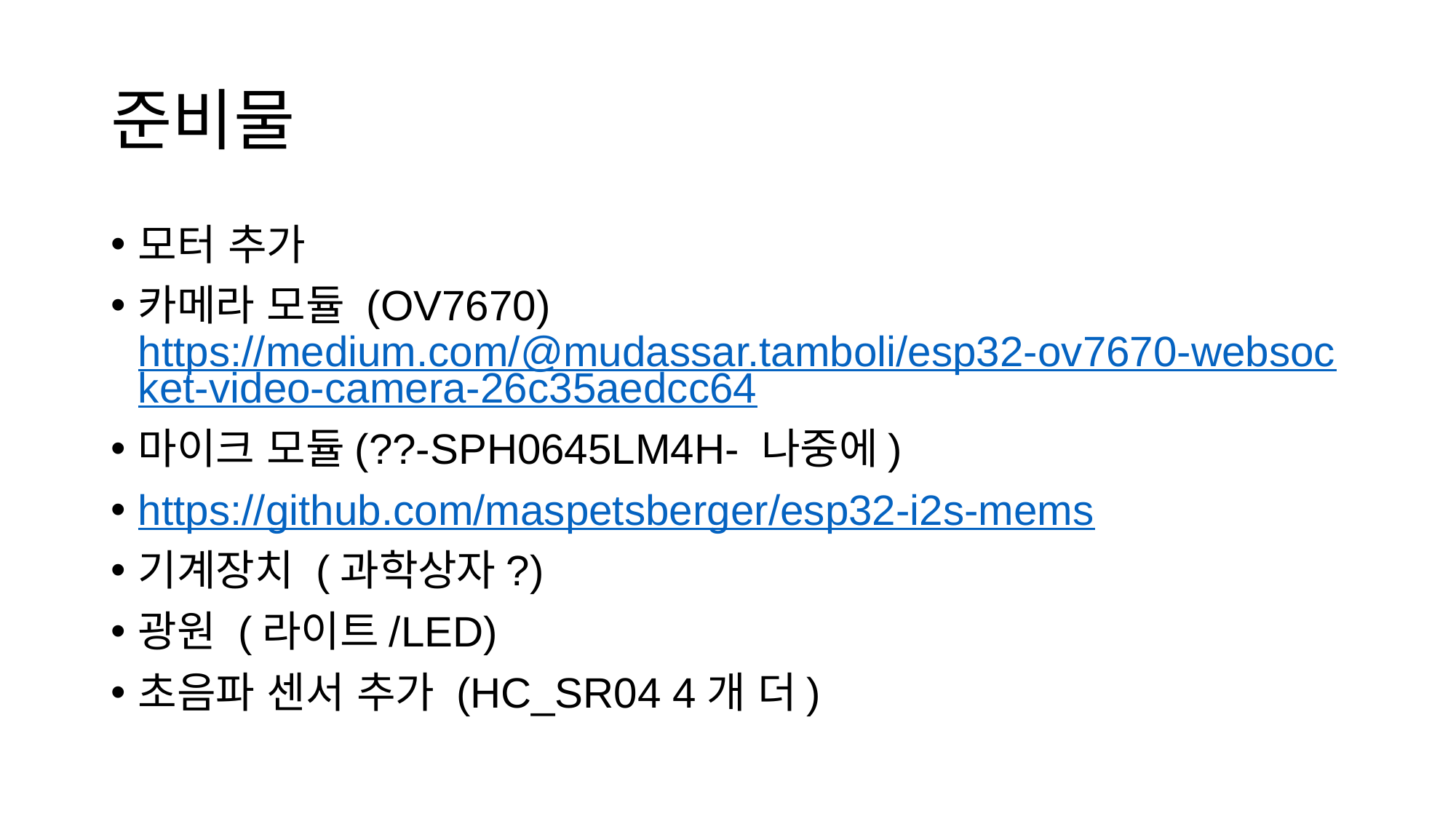

# 준비물
모터 추가
카메라 모듈 (OV7670) https://medium.com/@mudassar.tamboli/esp32-ov7670-websocket-video-camera-26c35aedcc64
마이크 모듈(??-SPH0645LM4H- 나중에)
https://github.com/maspetsberger/esp32-i2s-mems
기계장치 (과학상자?)
광원 (라이트/LED)
초음파 센서 추가 (HC_SR04 4개 더)